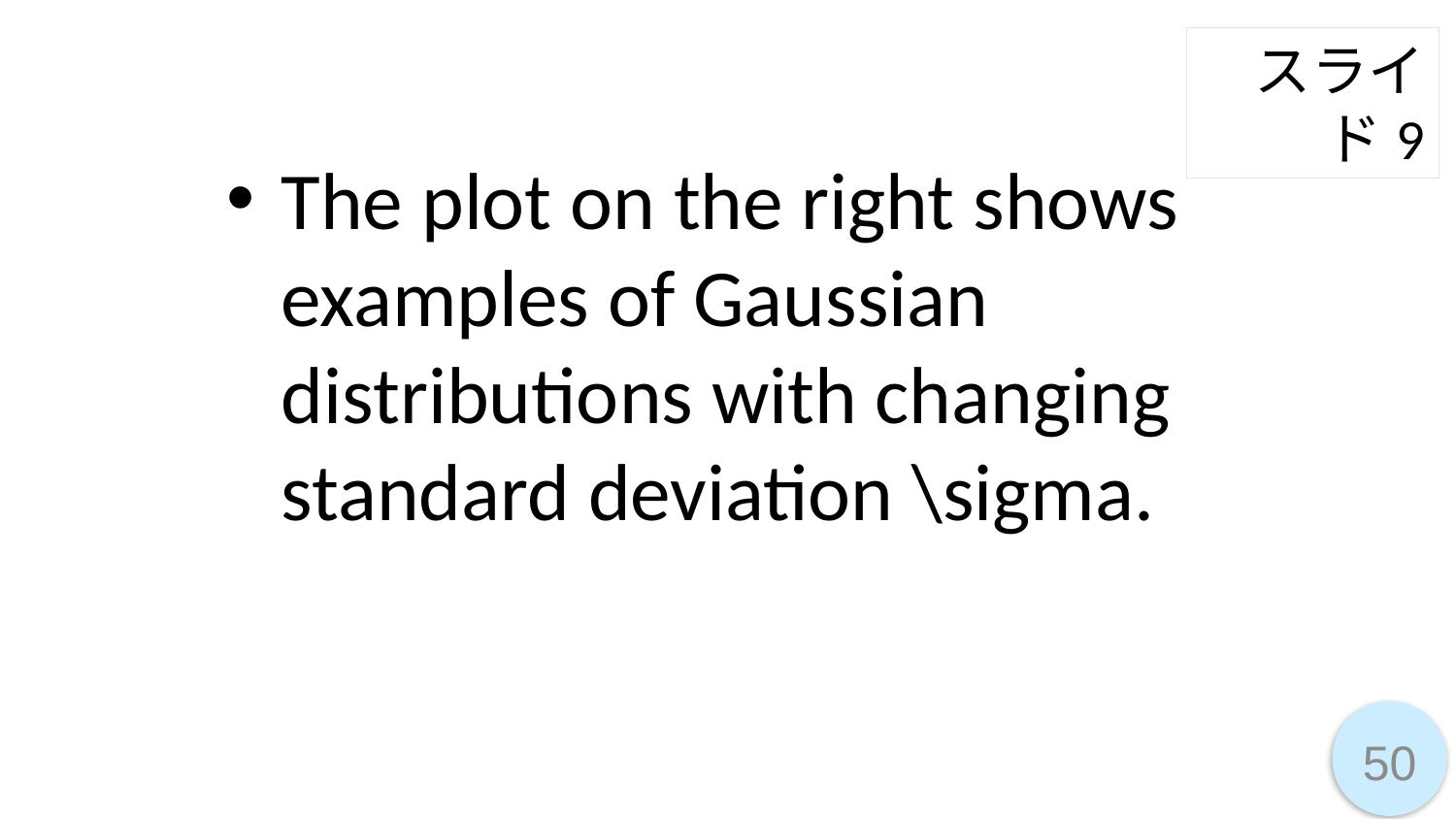

スライド9
The plot on the right shows examples of Gaussian distributions with changing standard deviation \sigma.
50